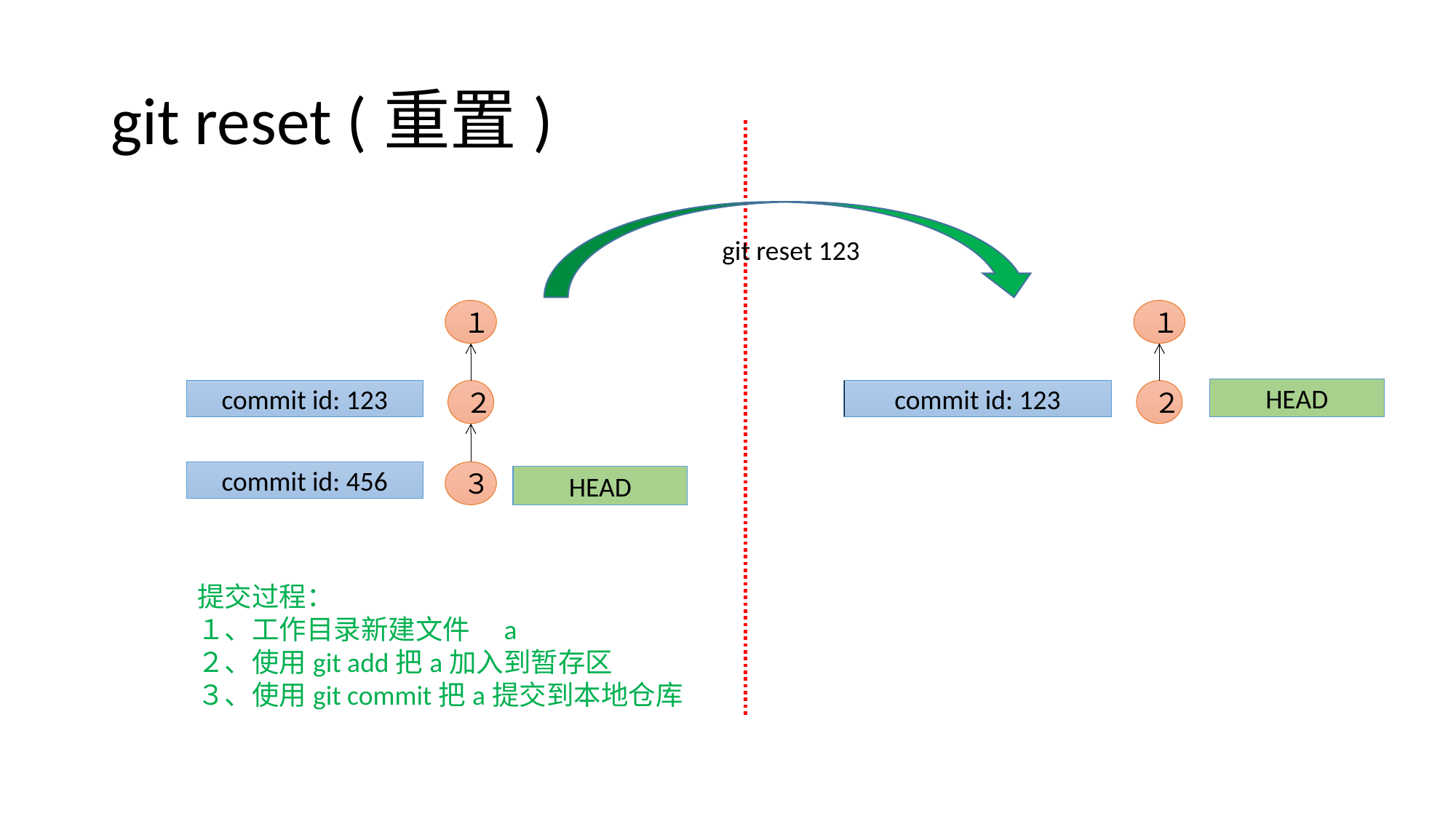

# git reset (重置)
git reset 123
１
commit id: 123
２
commit id: 456
３
１
commit id: 123
２
HEAD
HEAD
提交过程：
１、工作目录新建文件　a
２、使用git add把a加入到暂存区
３、使用git commit把a提交到本地仓库